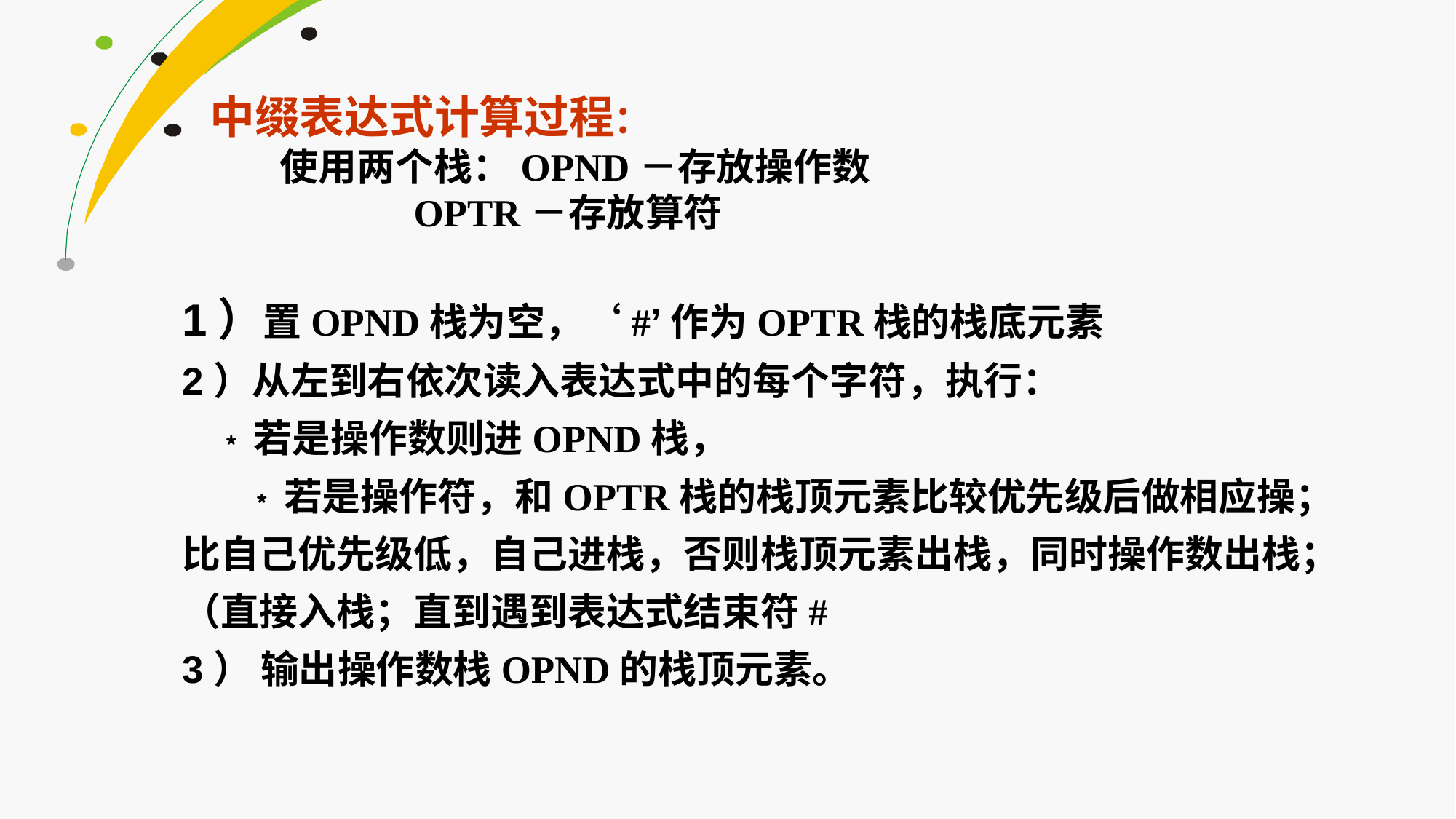

中缀表达式计算过程：
       使用两个栈：OPND－存放操作数
                   OPTR－存放算符
1）置OPND栈为空，‘#’作为OPTR栈的栈底元素
2）从左到右依次读入表达式中的每个字符，执行：
    ﹡若是操作数则进OPND栈，
          ﹡若是操作符，和OPTR栈的栈顶元素比较优先级后做相应操；比自己优先级低，自己进栈，否则栈顶元素出栈，同时操作数出栈；
（直接入栈；直到遇到表达式结束符#
3） 输出操作数栈OPND的栈顶元素。